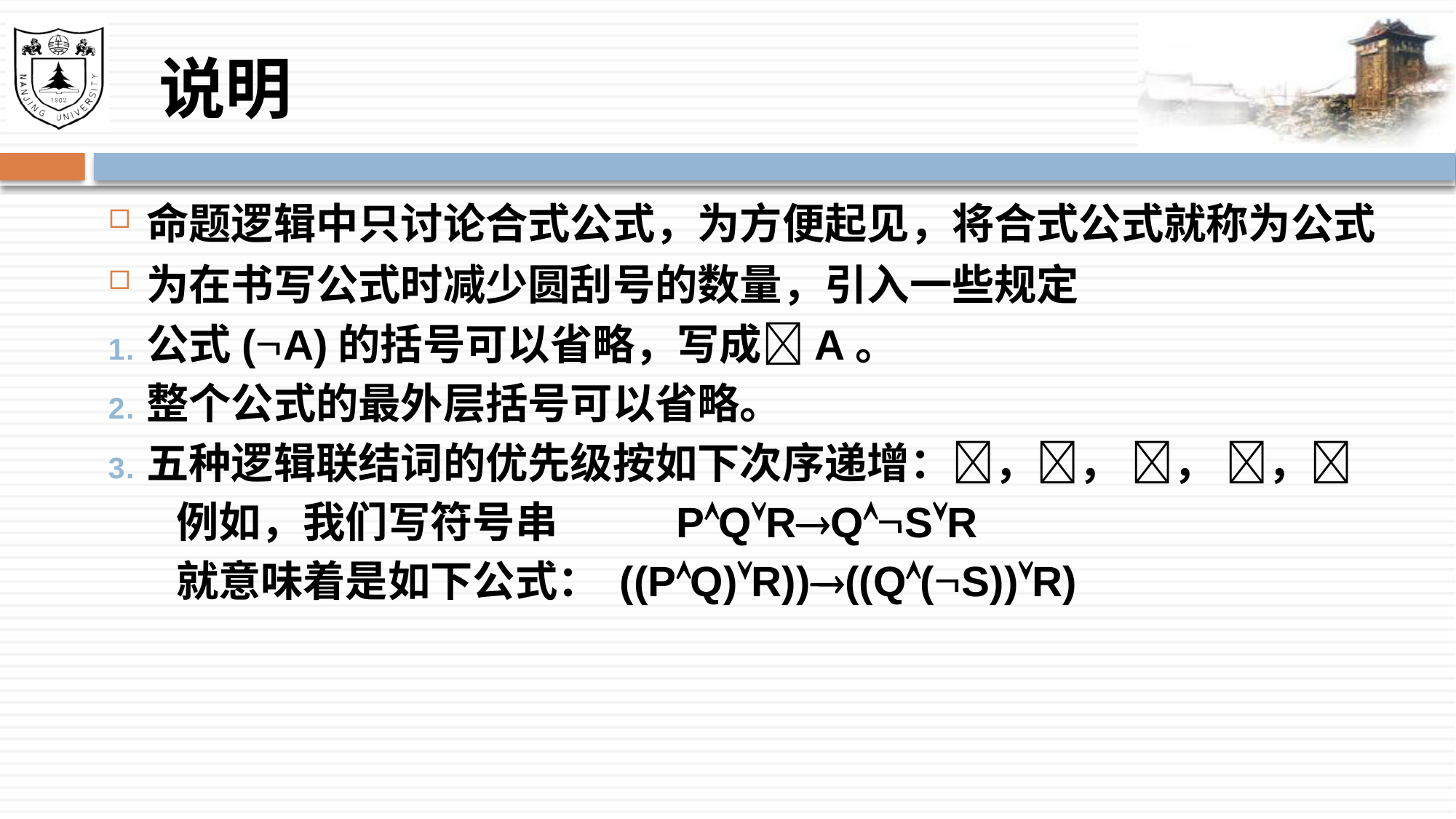

# 说明
命题逻辑中只讨论合式公式，为方便起见，将合式公式就称为公式
为在书写公式时减少圆刮号的数量，引入一些规定
公式(¬A)的括号可以省略，写成¬A。
整个公式的最外层括号可以省略。
五种逻辑联结词的优先级按如下次序递增：↔，→， ∨， ∧，¬
例如，我们写符号串   	P∧Q∨R→Q∧¬S∨R
就意味着是如下公式： ((P∧Q)∨R))→((Q∧(¬S))∨R)